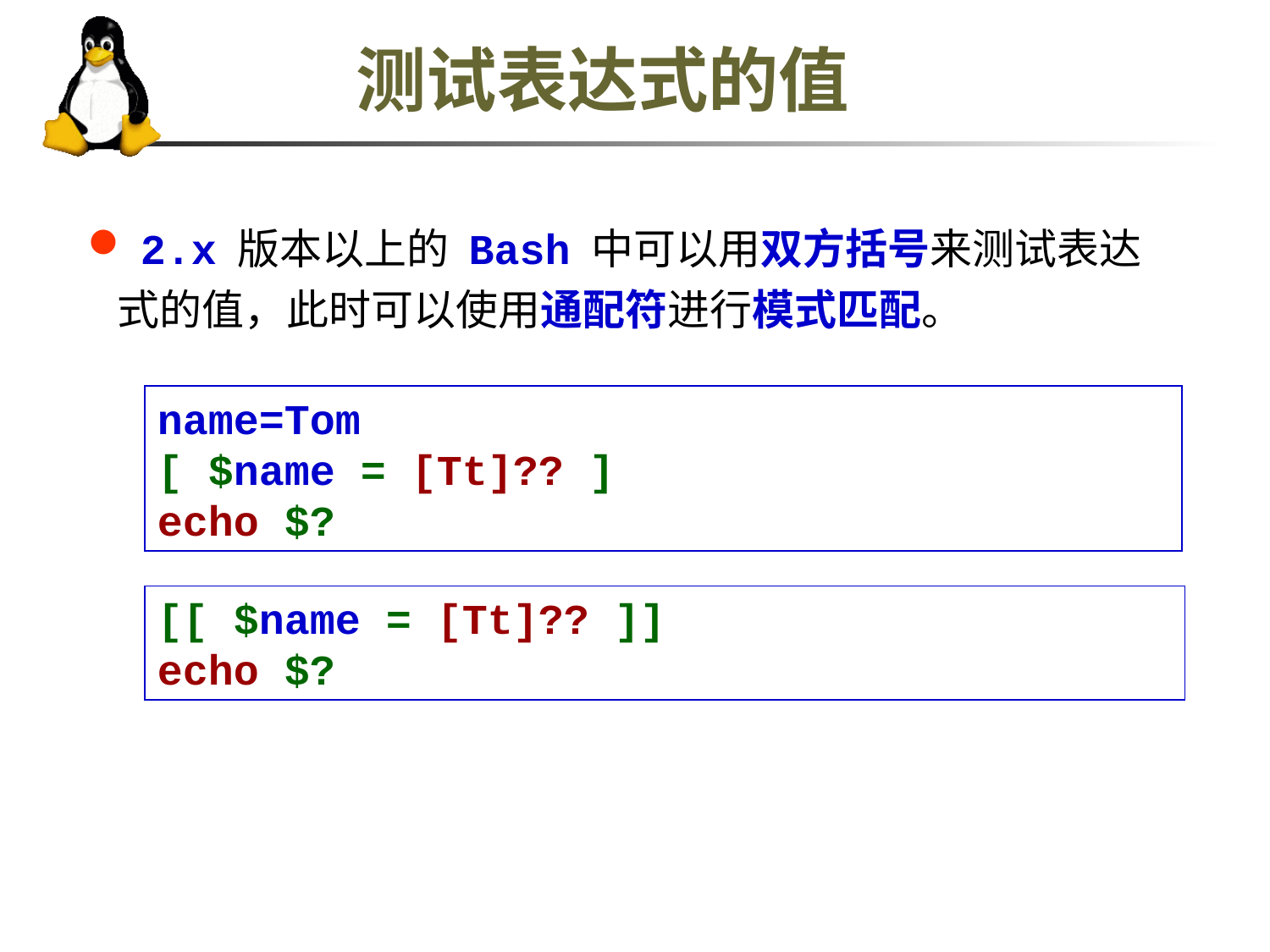

# 测试表达式的值
 2.x 版本以上的 Bash 中可以用双方括号来测试表达式的值，此时可以使用通配符进行模式匹配。
name=Tom
[ $name = [Tt]?? ]
echo $?
[[ $name = [Tt]?? ]]
echo $?